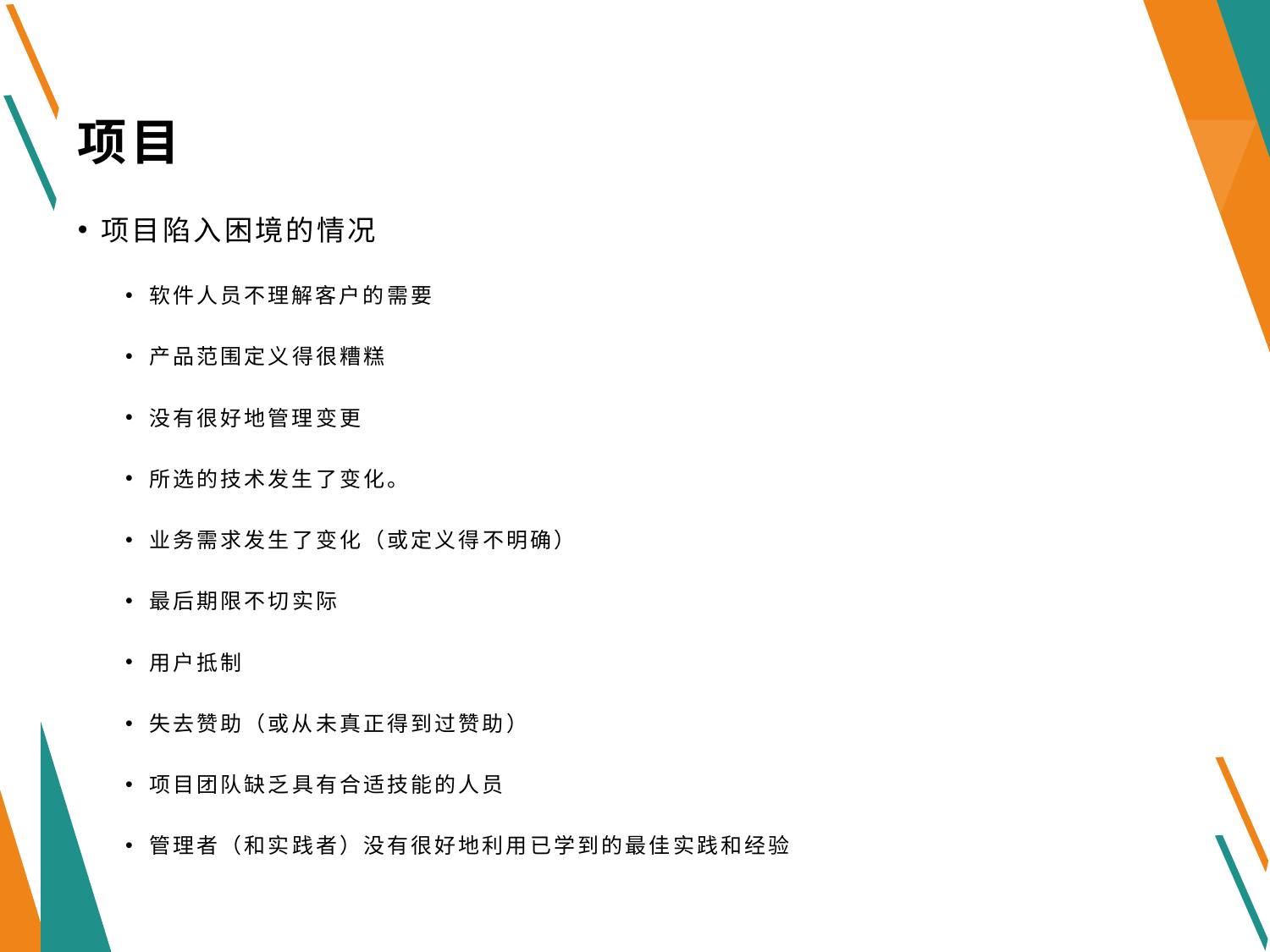

# 项目
项目陷入困境的情况
软件人员不理解客户的需要
产品范围定义得很糟糕
没有很好地管理变更
所选的技术发生了变化。
业务需求发生了变化（或定义得不明确）
最后期限不切实际
用户抵制
失去赞助（或从未真正得到过赞助）
项目团队缺乏具有合适技能的人员
管理者（和实践者）没有很好地利用已学到的最佳实践和经验
16